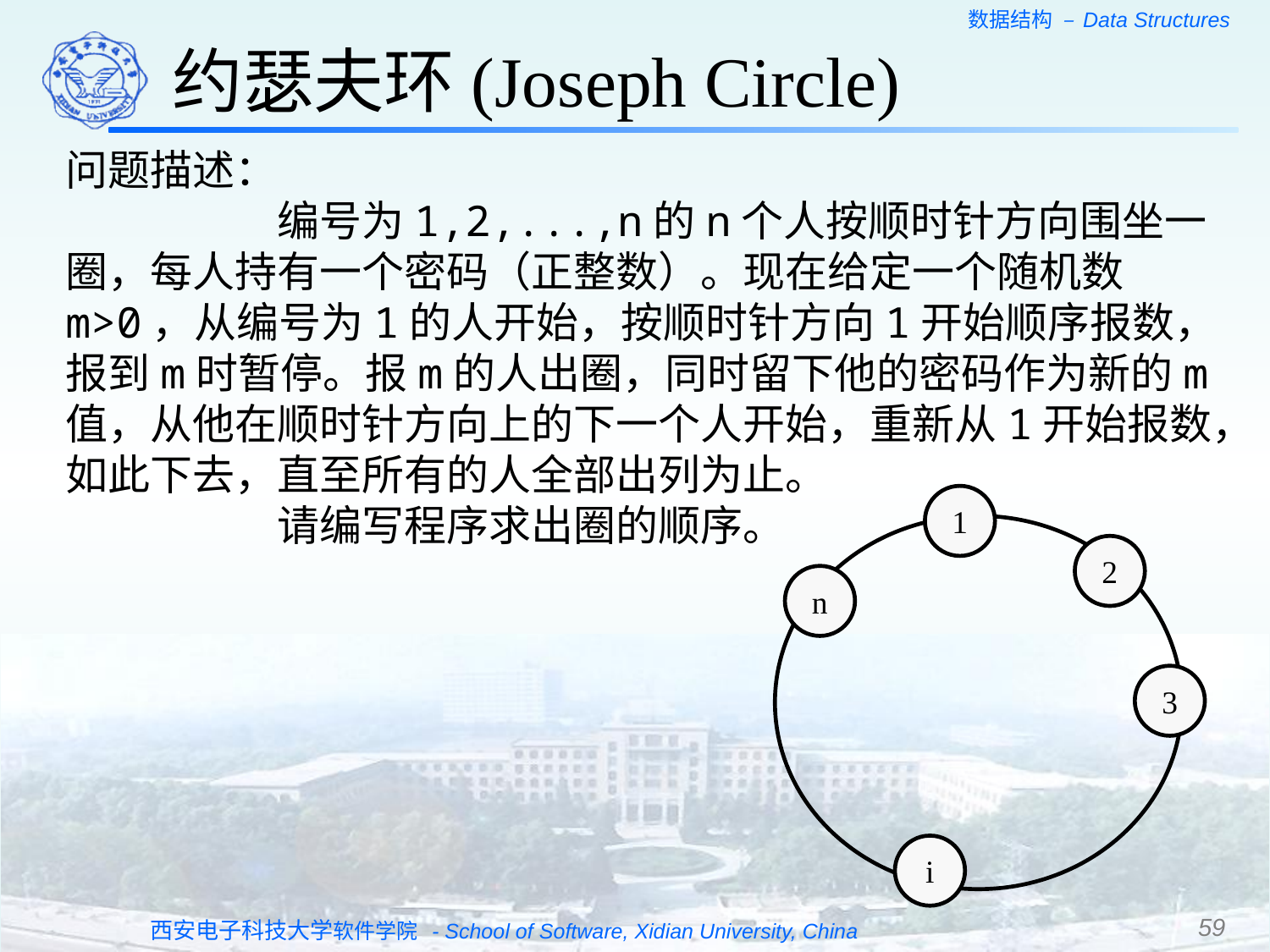

约瑟夫环(Joseph Circle)
问题描述：
	　　编号为1,2,...,n的n个人按顺时针方向围坐一圈，每人持有一个密码（正整数）。现在给定一个随机数m>0，从编号为1的人开始，按顺时针方向1开始顺序报数，报到m时暂停。报m的人出圈，同时留下他的密码作为新的m值，从他在顺时针方向上的下一个人开始，重新从1开始报数，如此下去，直至所有的人全部出列为止。
	　　请编写程序求出圈的顺序。
1

2
n
3
i
59